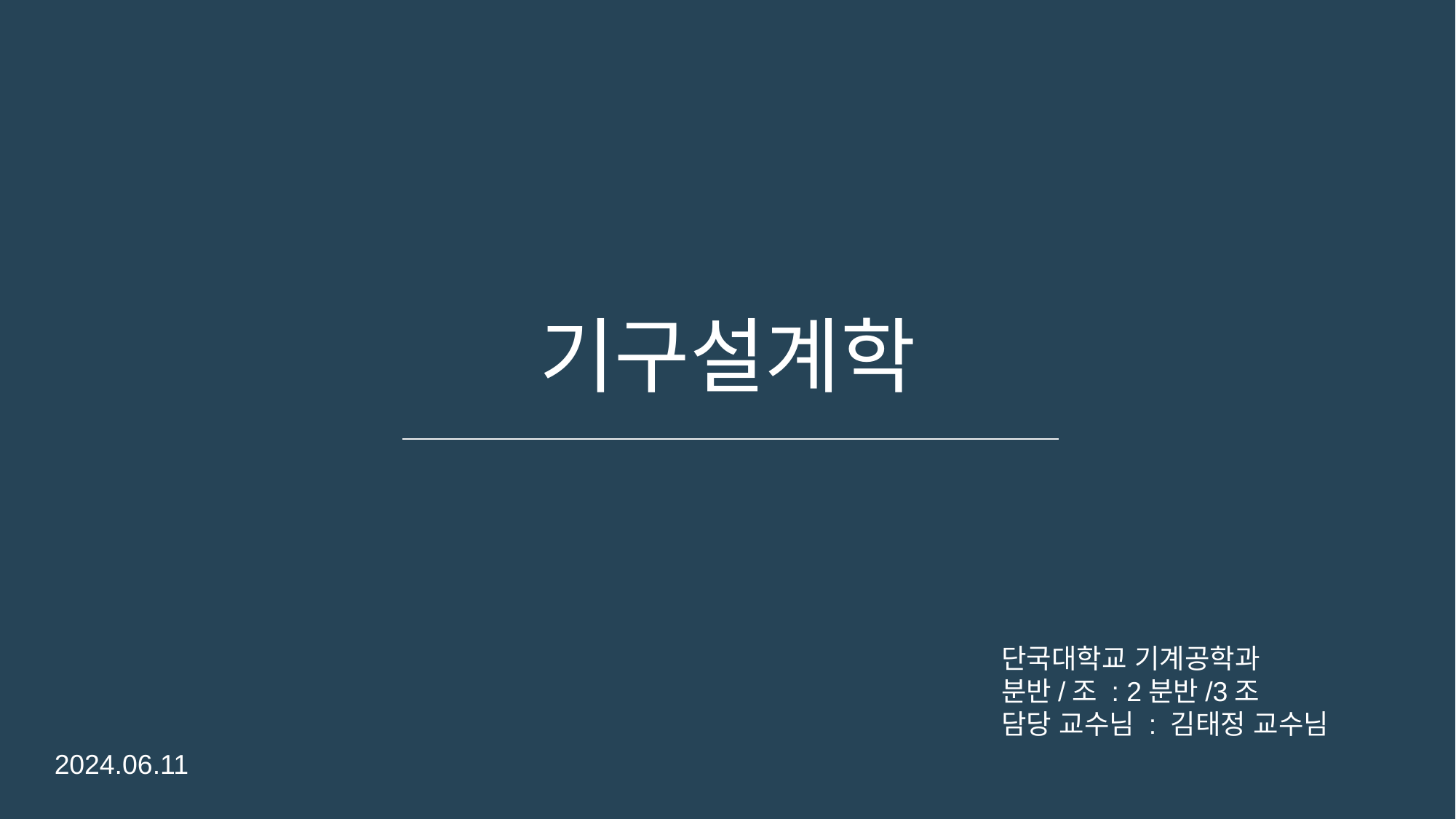

#
기구설계학

단국대학교 기계공학과
분반/조 : 2분반/3조
담당 교수님 : 김태정 교수님
2024.06.11